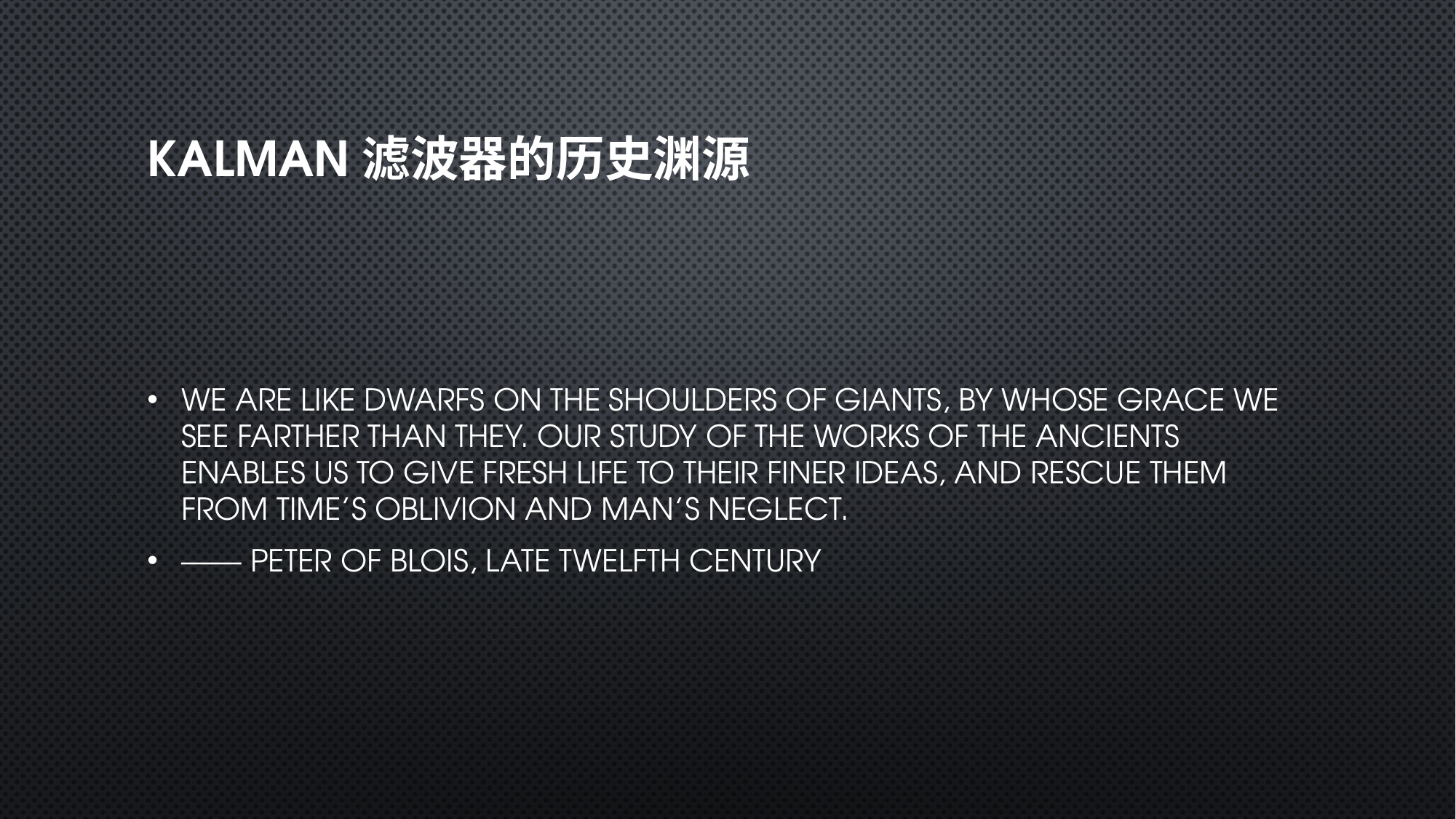

# Kalman滤波器的历史渊源
We are like dwarfs on the shoulders of giants, by whose grace we see farther than they. Our study of the works of the ancients enables us to give fresh life to their finer ideas, and rescue them from time’s oblivion and man’s neglect.
—— Peter of Blois, late twelfth century